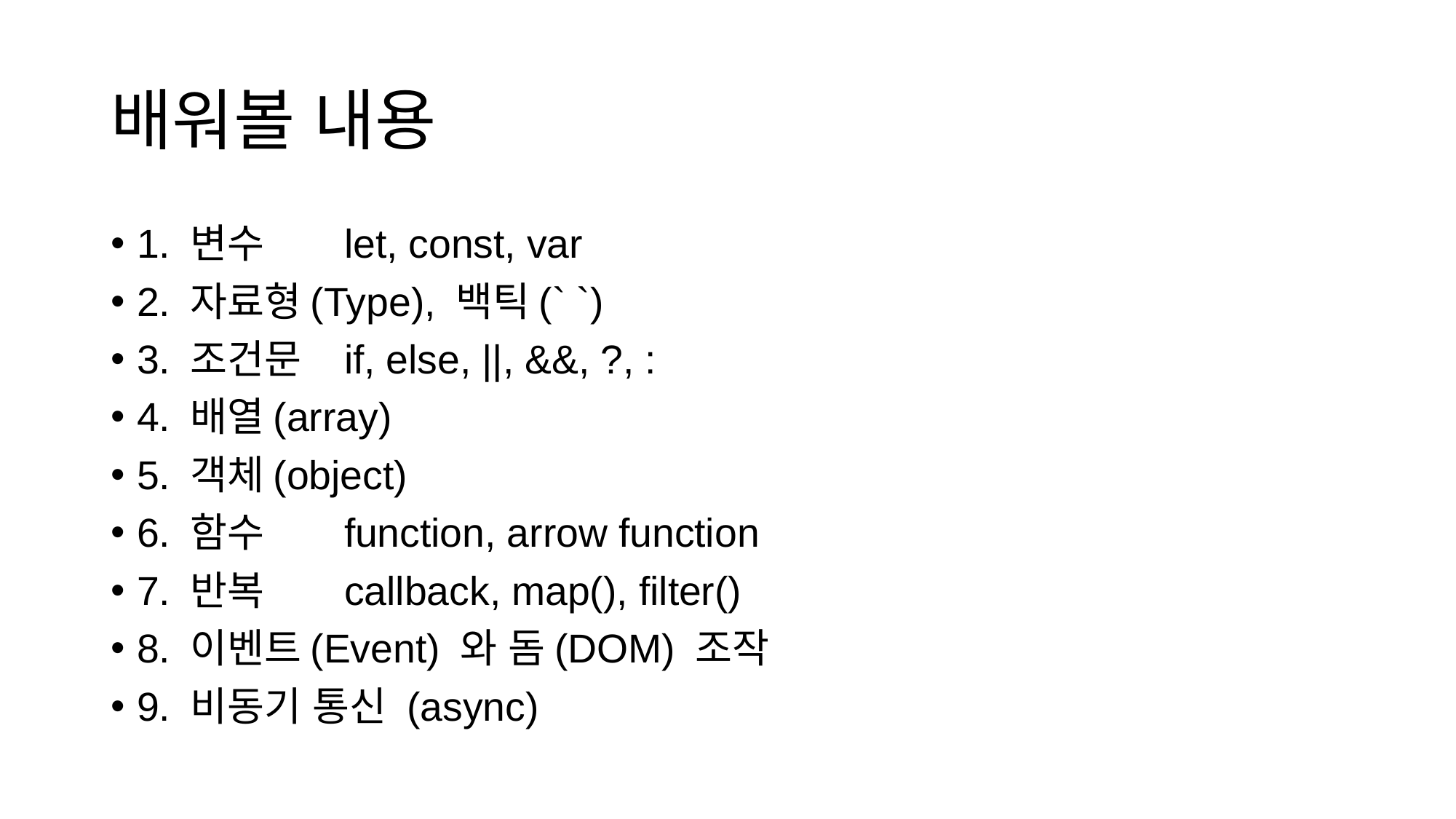

# 배워볼 내용
1. 변수 		let, const, var
2. 자료형(Type), 백틱(` `)
3. 조건문		if, else, ||, &&, ?, :
4. 배열(array)
5. 객체(object)
6. 함수		function, arrow function
7. 반복		callback, map(), filter()
8. 이벤트(Event) 와 돔(DOM) 조작
9. 비동기 통신 (async)